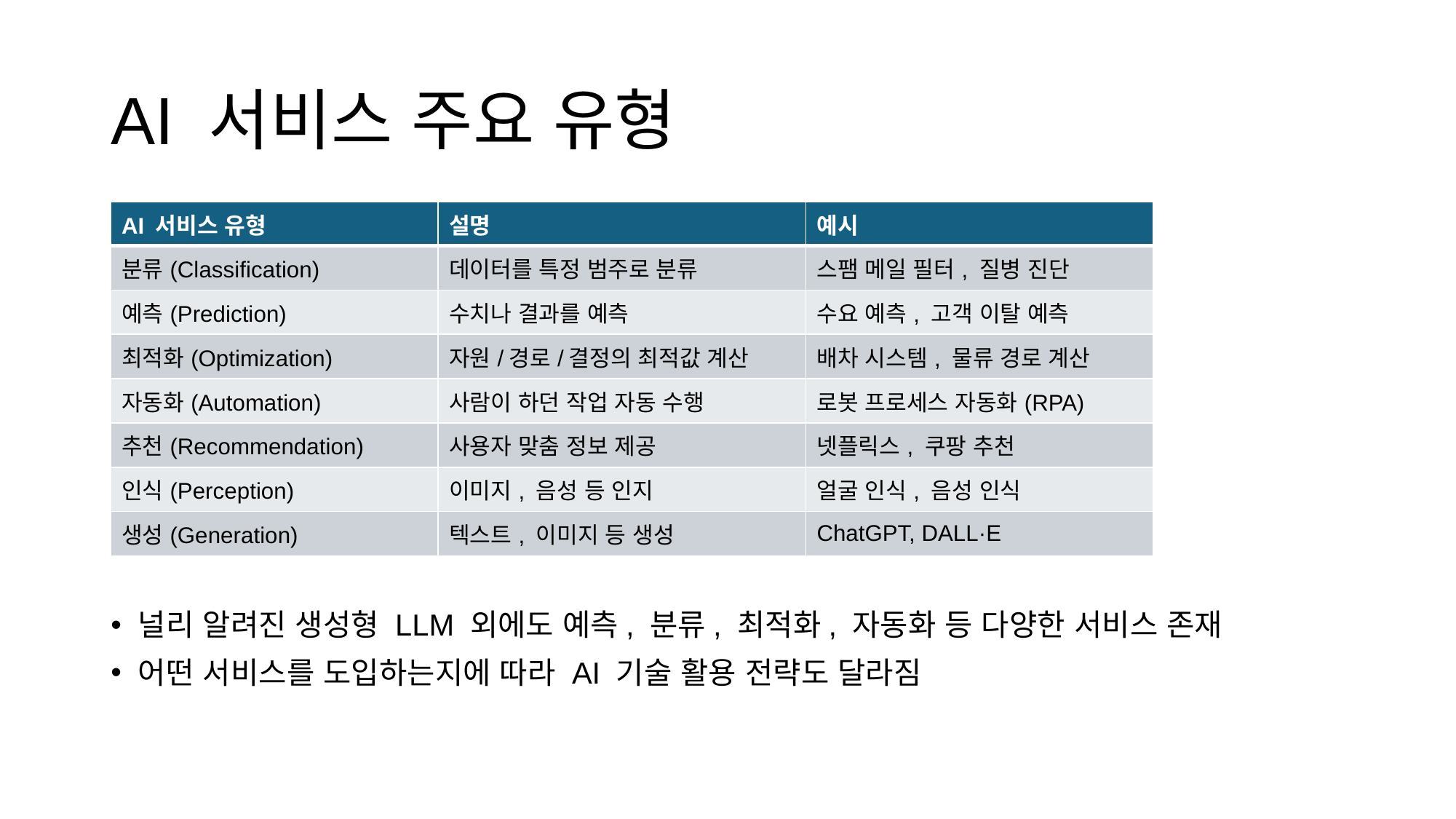

# AI 서비스 주요 유형
| AI 서비스 유형 | 설명 | 예시 |
| --- | --- | --- |
| 분류(Classification) | 데이터를 특정 범주로 분류 | 스팸 메일 필터, 질병 진단 |
| 예측(Prediction) | 수치나 결과를 예측 | 수요 예측, 고객 이탈 예측 |
| 최적화(Optimization) | 자원/경로/결정의 최적값 계산 | 배차 시스템, 물류 경로 계산 |
| 자동화(Automation) | 사람이 하던 작업 자동 수행 | 로봇 프로세스 자동화(RPA) |
| 추천(Recommendation) | 사용자 맞춤 정보 제공 | 넷플릭스, 쿠팡 추천 |
| 인식(Perception) | 이미지, 음성 등 인지 | 얼굴 인식, 음성 인식 |
| 생성(Generation) | 텍스트, 이미지 등 생성 | ChatGPT, DALL·E |
널리 알려진 생성형 LLM 외에도 예측, 분류, 최적화, 자동화 등 다양한 서비스 존재
어떤 서비스를 도입하는지에 따라 AI 기술 활용 전략도 달라짐